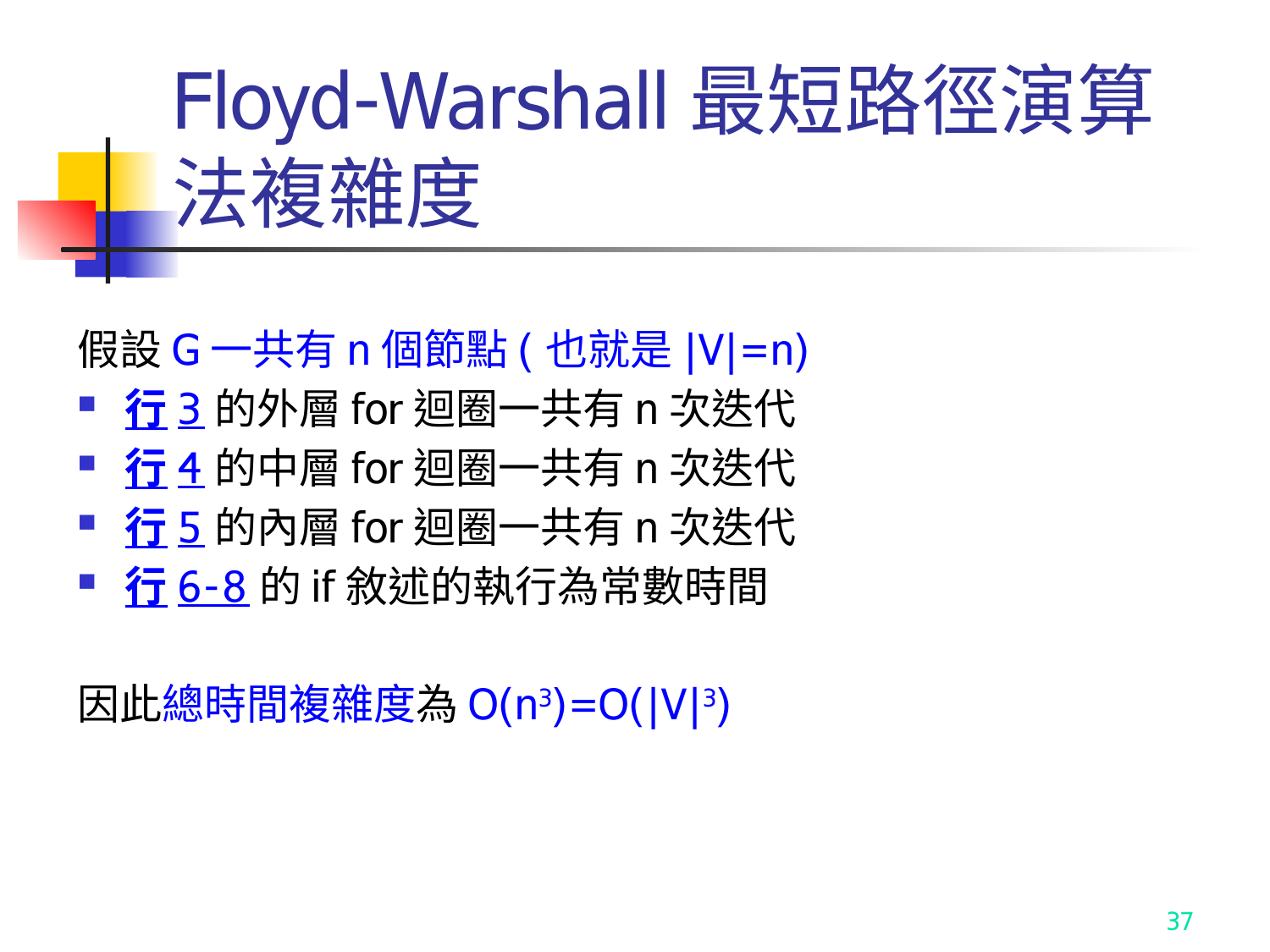

# Floyd-Warshall最短路徑演算法複雜度
假設G一共有n個節點(也就是|V|=n)
行3的外層for迴圈一共有n次迭代
行4的中層for迴圈一共有n次迭代
行5的內層for迴圈一共有n次迭代
行6-8的if敘述的執行為常數時間

因此總時間複雜度為O(n3)=O(|V|3)

37